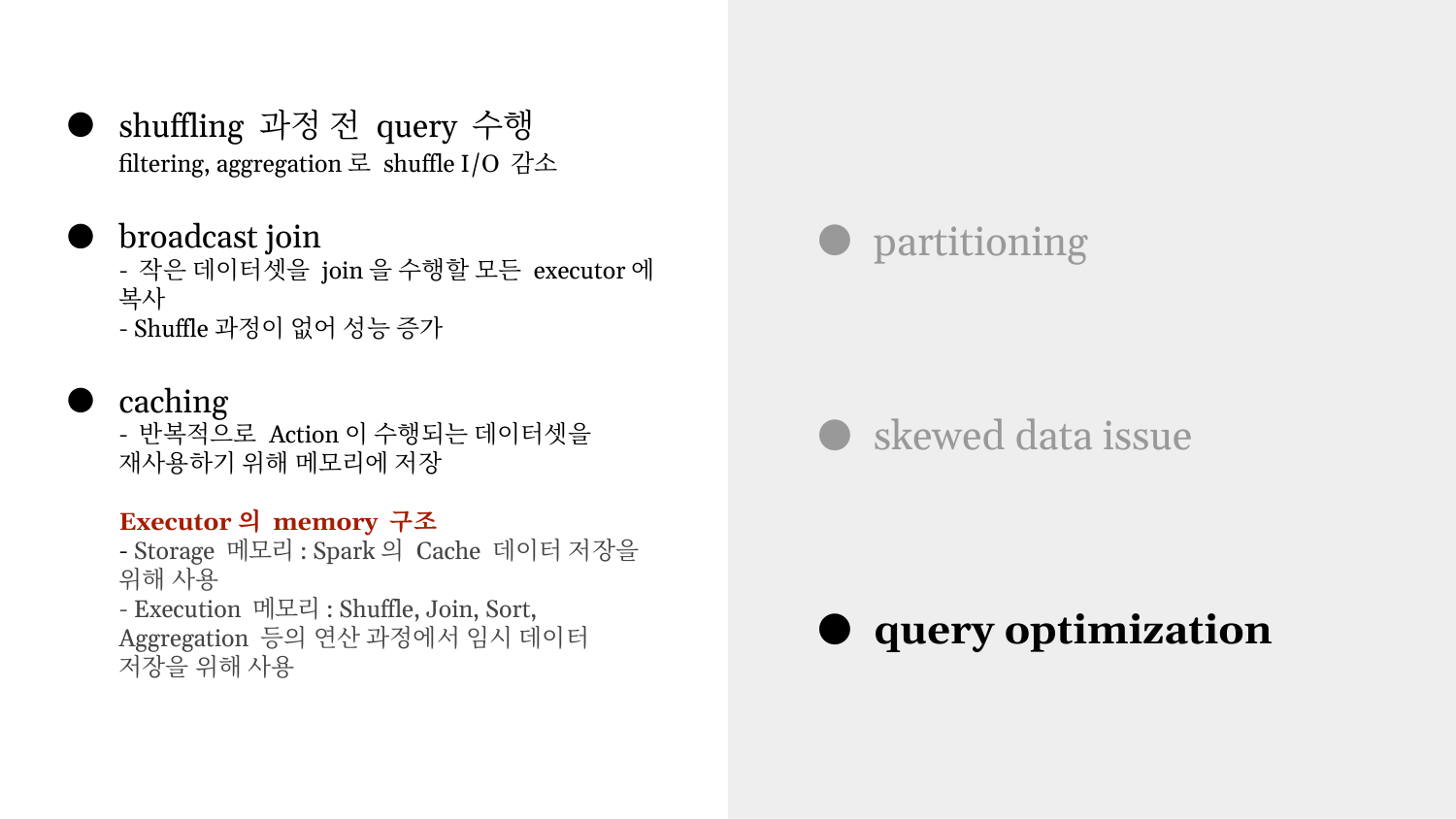

# shuffling 과정 전 query 수행 filtering, aggregation로 shuffle I/O 감소
broadcast join
- 작은 데이터셋을 join을 수행할 모든 executor에 복사
- Shuffle과정이 없어 성능 증가
caching
- 반복적으로 Action이 수행되는 데이터셋을 재사용하기 위해 메모리에 저장

Executor의 memory 구조
- Storage 메모리: Spark의 Cache 데이터 저장을 위해 사용
- Execution 메모리: Shuffle, Join, Sort,  Aggregation 등의 연산 과정에서 임시 데이터 저장을 위해 사용

partitioning

skewed data issue

query optimization